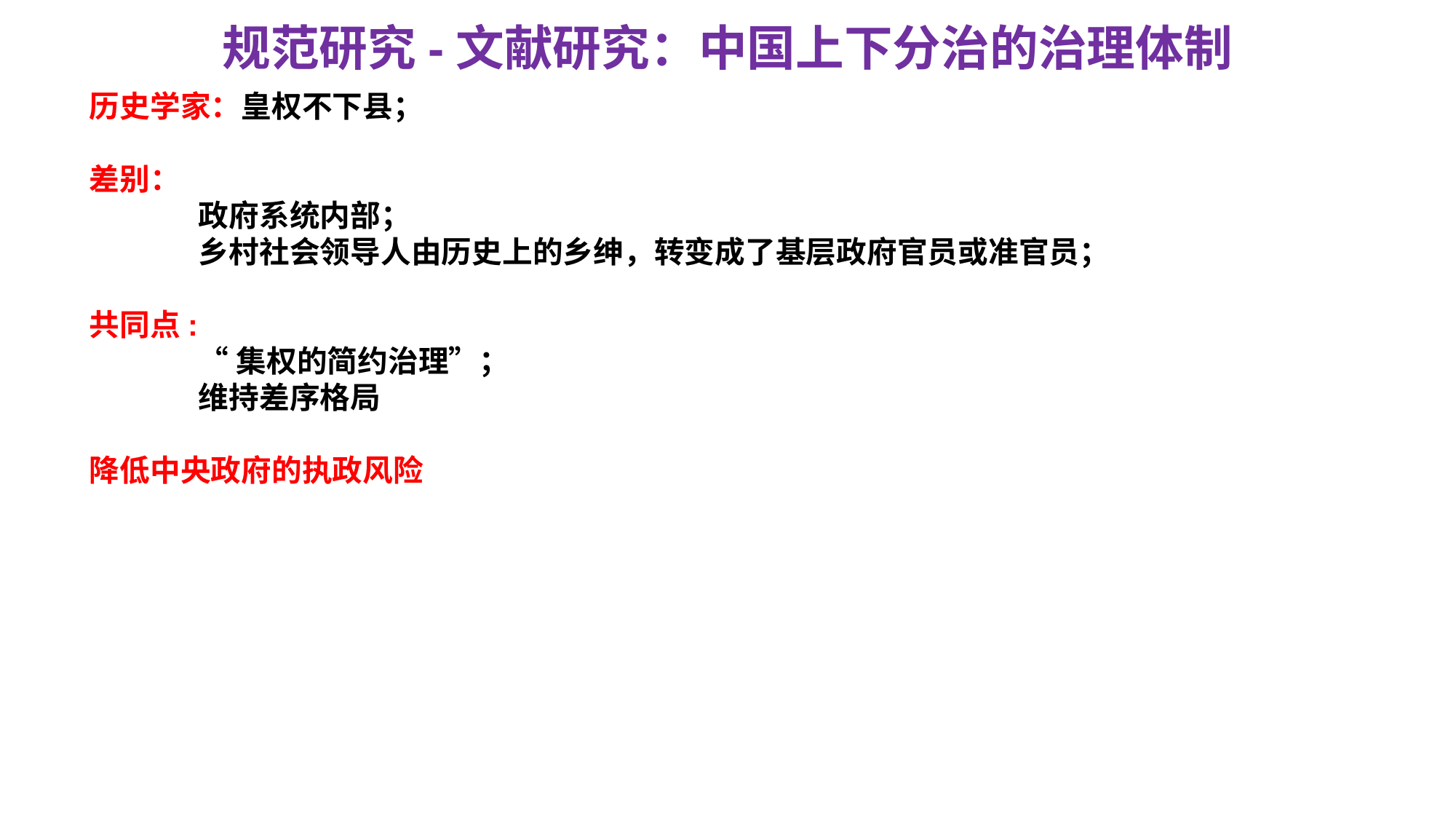

规范研究-文献研究：中国上下分治的治理体制
历史学家：皇权不下县；

差别：
	政府系统内部；
	乡村社会领导人由历史上的乡绅，转变成了基层政府官员或准官员；

共同点:
	“集权的简约治理”；
	维持差序格局

降低中央政府的执政风险